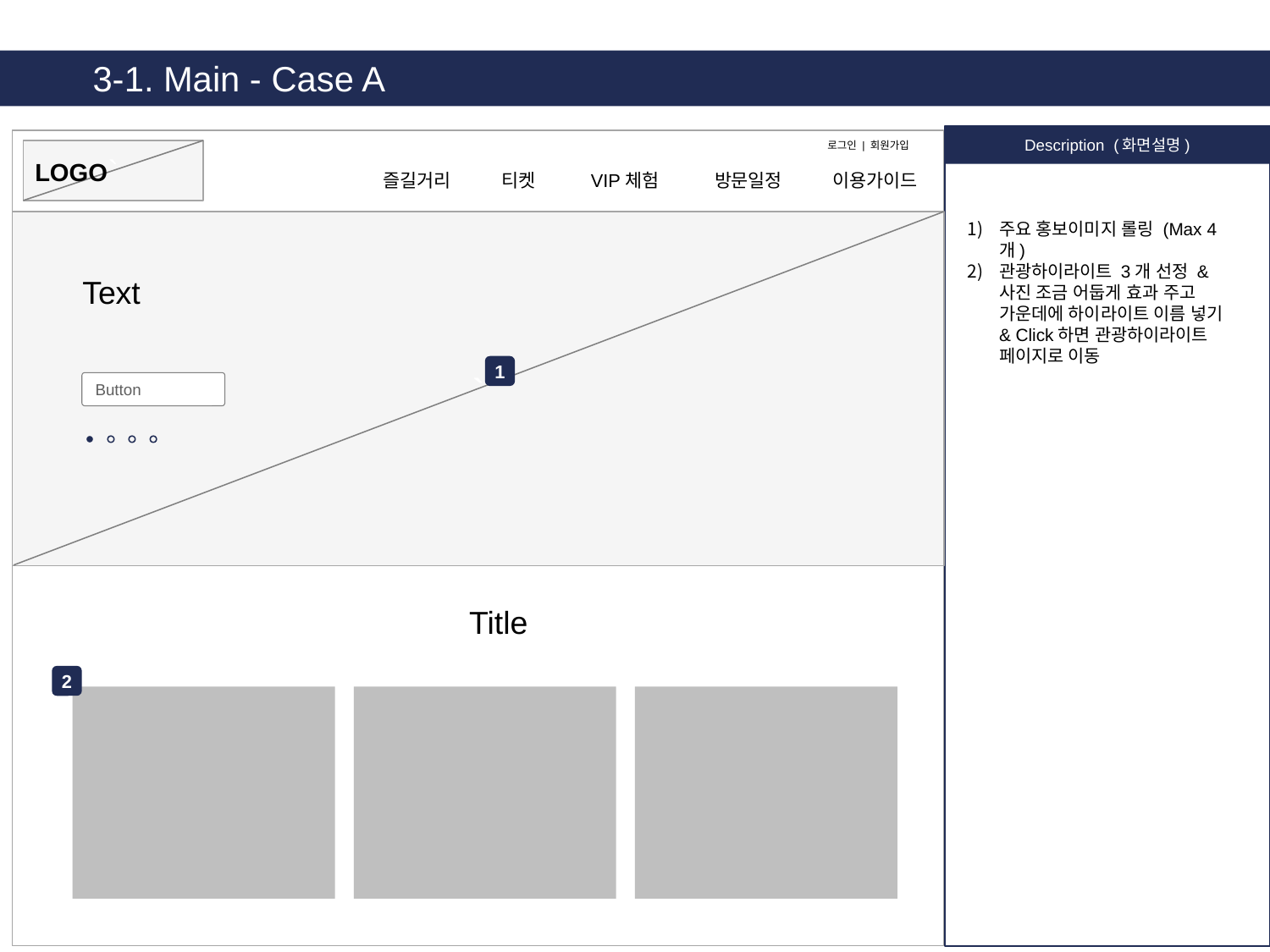

3-1. Main - Case A

Description  (화면설명)

로그인 | 회원가입
`
LOGO
즐길거리          티켓          VIP체험           방문일정          이용가이드

`
주요 홍보이미지 롤링 (Max 4개)
관광하이라이트 3개 선정 & 사진 조금 어둡게 효과 주고 가운데에 하이라이트 이름 넣기 & Click하면 관광하이라이트 페이지로 이동
Text

1
Button

Title

2